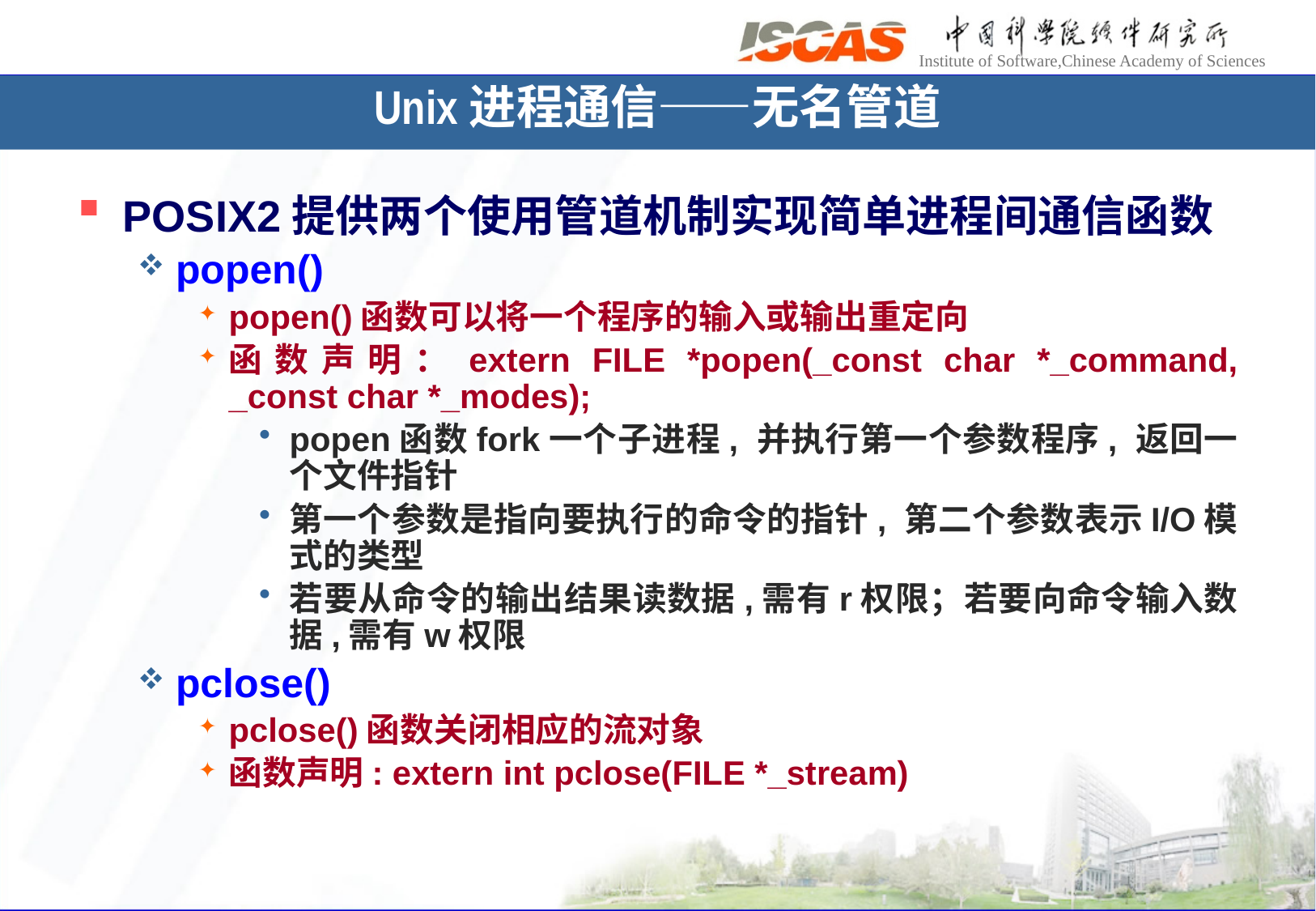

Unix进程通信——无名管道
POSIX2提供两个使用管道机制实现简单进程间通信函数
popen()
popen()函数可以将一个程序的输入或输出重定向
函数声明：extern FILE *popen(_const char *_command, _const char *_modes);
popen函数fork一个子进程, 并执行第一个参数程序, 返回一个文件指针
第一个参数是指向要执行的命令的指针, 第二个参数表示I/O模式的类型
若要从命令的输出结果读数据,需有r权限；若要向命令输入数据,需有w权限
pclose()
pclose()函数关闭相应的流对象
函数声明: extern int pclose(FILE *_stream)